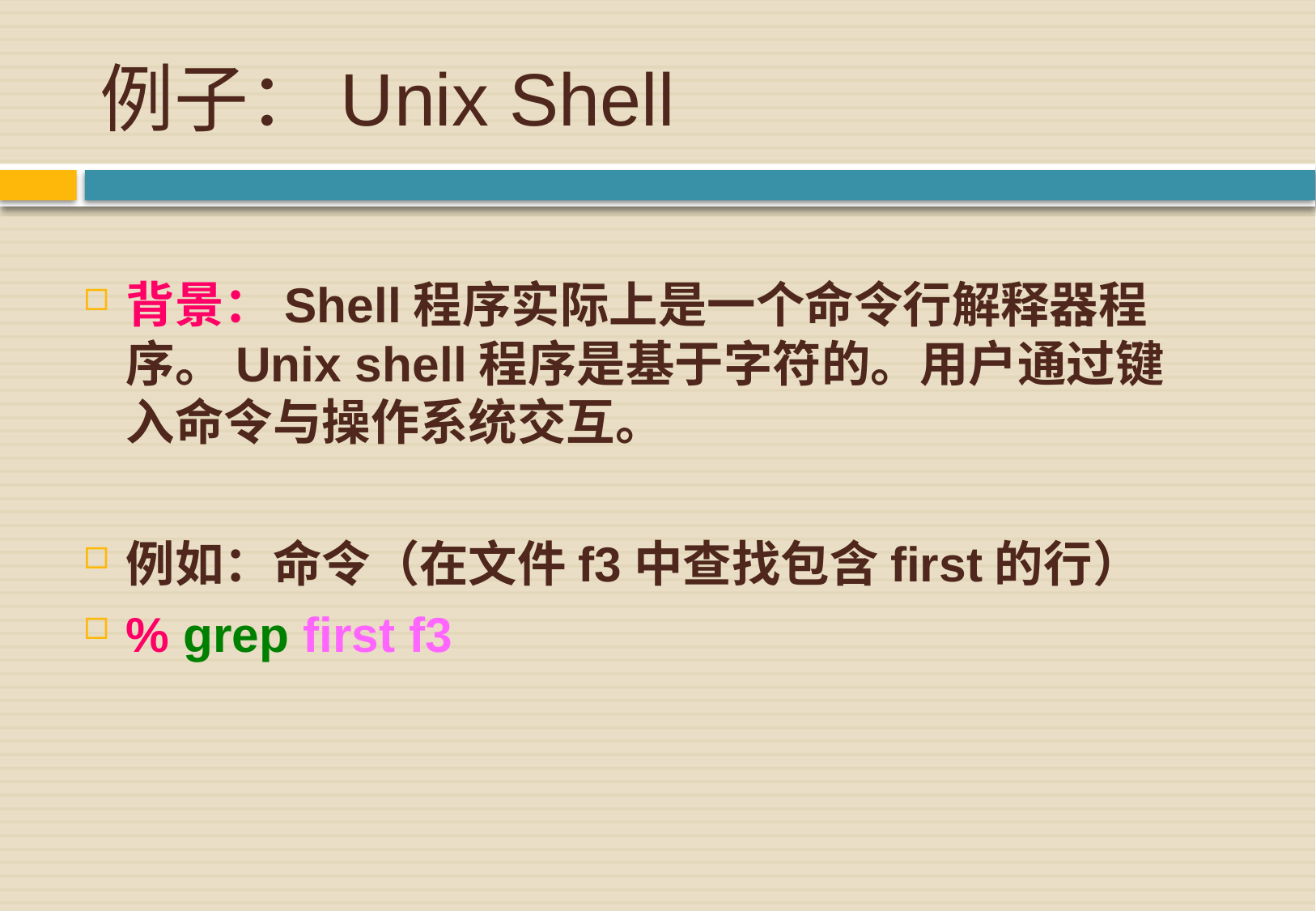

# 例子：Unix Shell
背景：Shell程序实际上是一个命令行解释器程序。Unix shell程序是基于字符的。用户通过键入命令与操作系统交互。

例如：命令（在文件f3中查找包含first的行）
% grep first f3